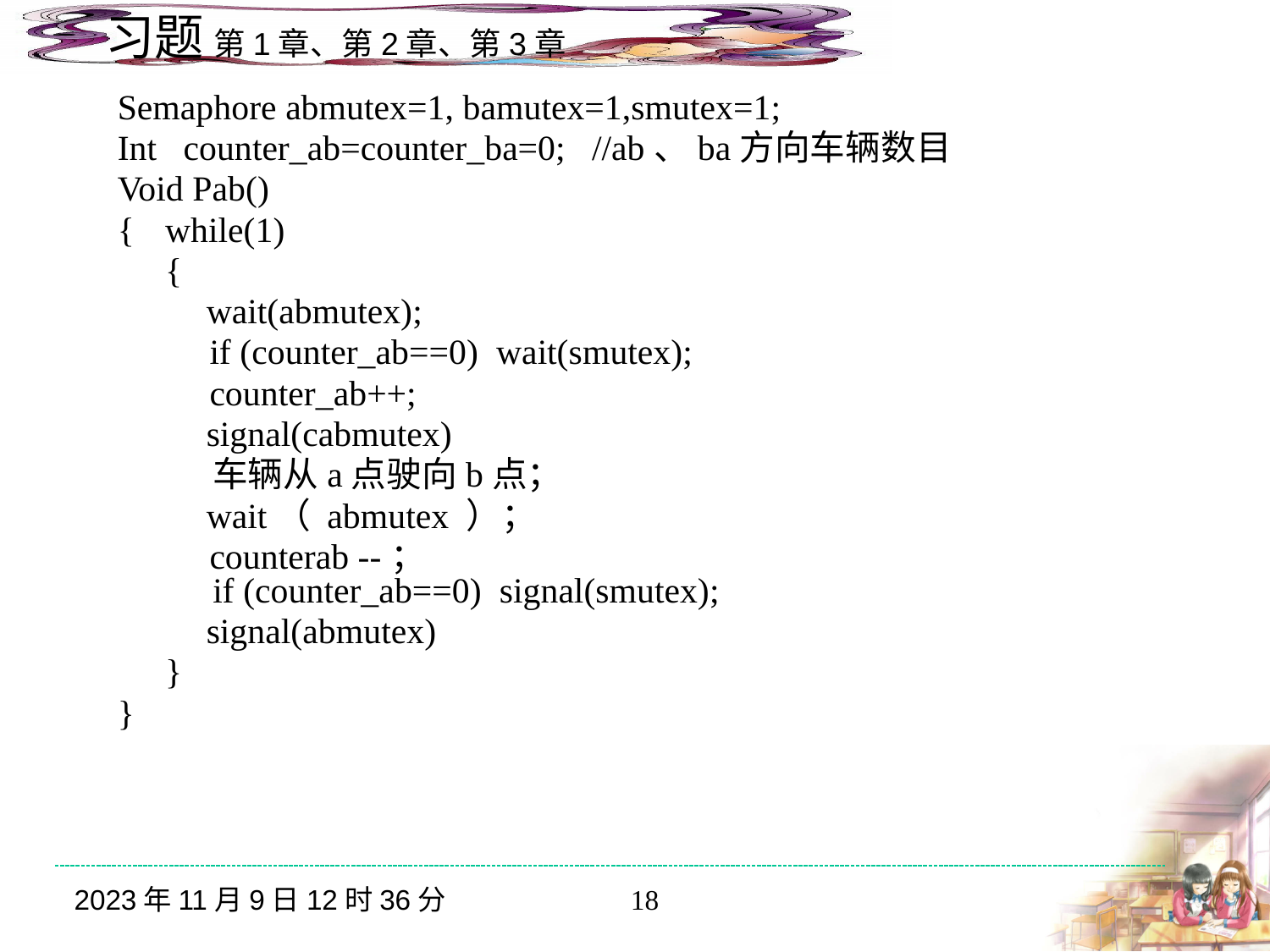

Semaphore abmutex=1, bamutex=1,smutex=1;
Int   counter_ab=counter_ba=0;   //ab、ba方向车辆数目
Void Pab()
{	while(1)
	{
          wait(abmutex);
	     if (counter_ab==0)  wait(smutex);
	     counter_ab++;
          signal(cabmutex)
	     车辆从a点驶向b点；
          wait（ abmutex ）；
	     counterab --；
     if (counter_ab==0)  signal(smutex);
          signal(abmutex)
	}
}

2023年11月9日12时36分
18